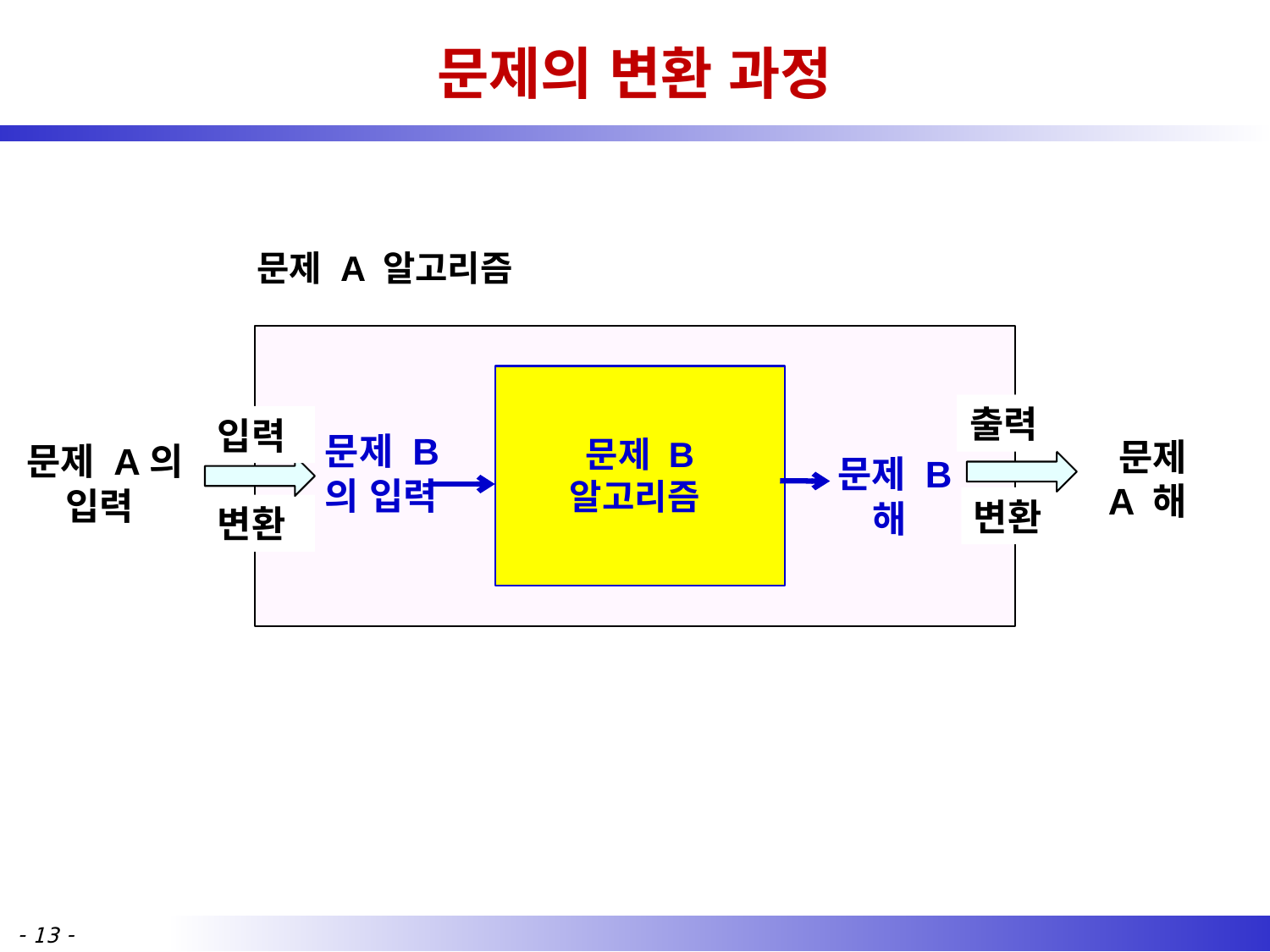

# 문제의 변환 과정
문제 A 알고리즘

출력
입력
문제 B의 입력
문제 B 알고리즘
문제 A 해
문제 A의 입력
문제 B 해

변환
변환
- 13 -